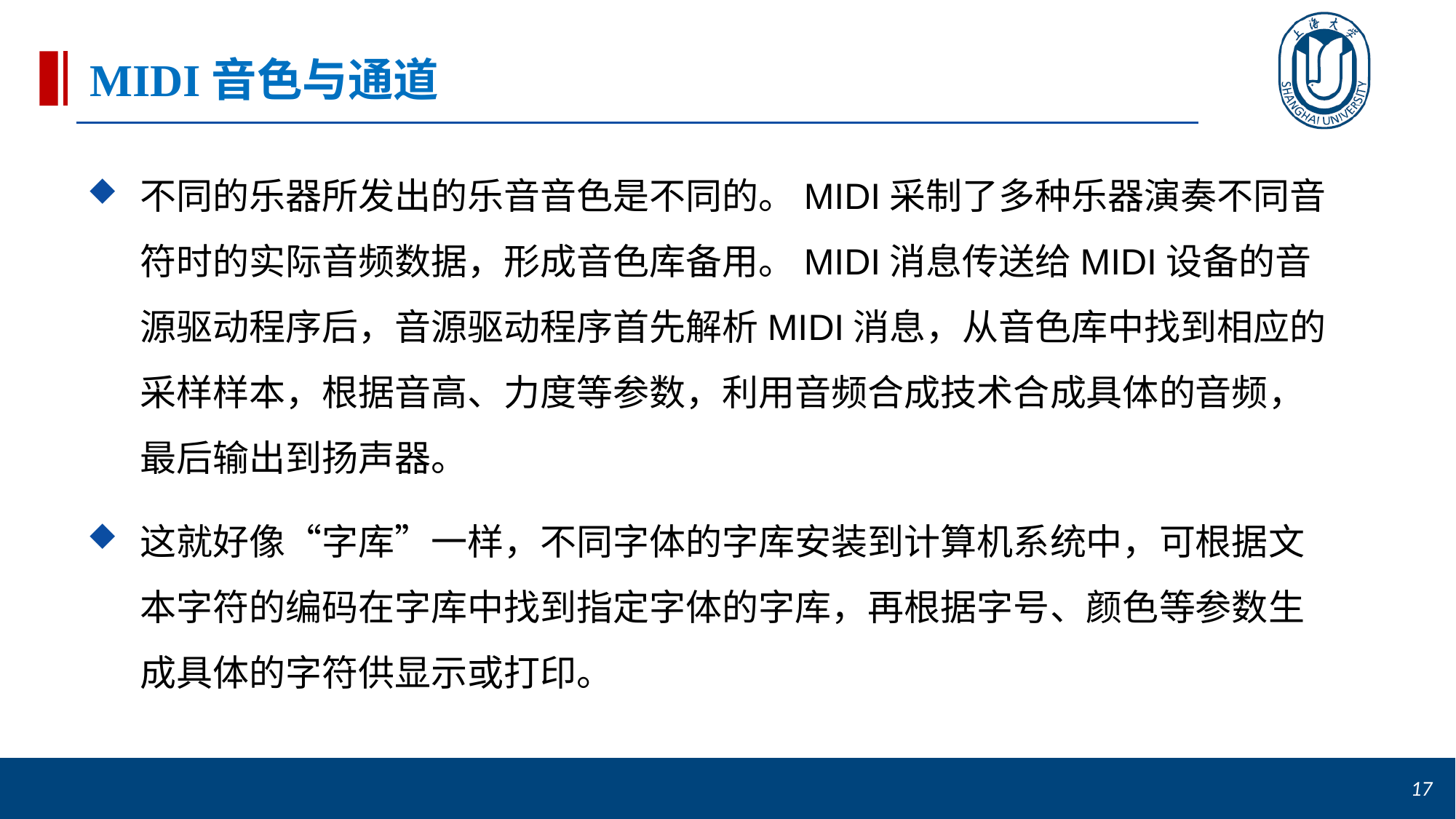

# MIDI音色与通道
不同的乐器所发出的乐音音色是不同的。MIDI采制了多种乐器演奏不同音符时的实际音频数据，形成音色库备用。MIDI消息传送给MIDI设备的音源驱动程序后，音源驱动程序首先解析MIDI消息，从音色库中找到相应的采样样本，根据音高、力度等参数，利用音频合成技术合成具体的音频，最后输出到扬声器。
这就好像“字库”一样，不同字体的字库安装到计算机系统中，可根据文本字符的编码在字库中找到指定字体的字库，再根据字号、颜色等参数生成具体的字符供显示或打印。
17